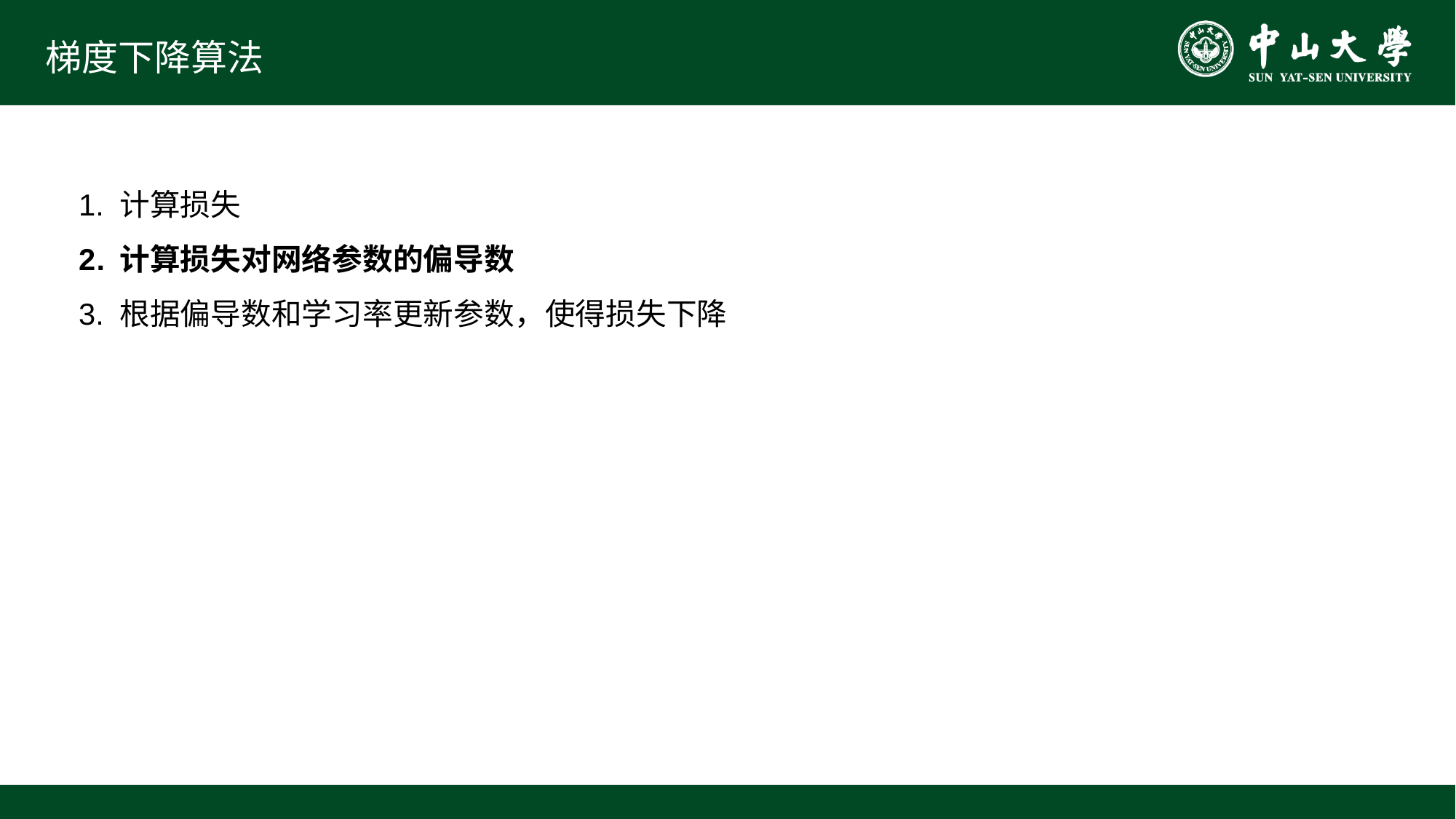

# 梯度下降算法
计算损失
计算损失对网络参数的偏导数
根据偏导数和学习率更新参数，使得损失下降
2